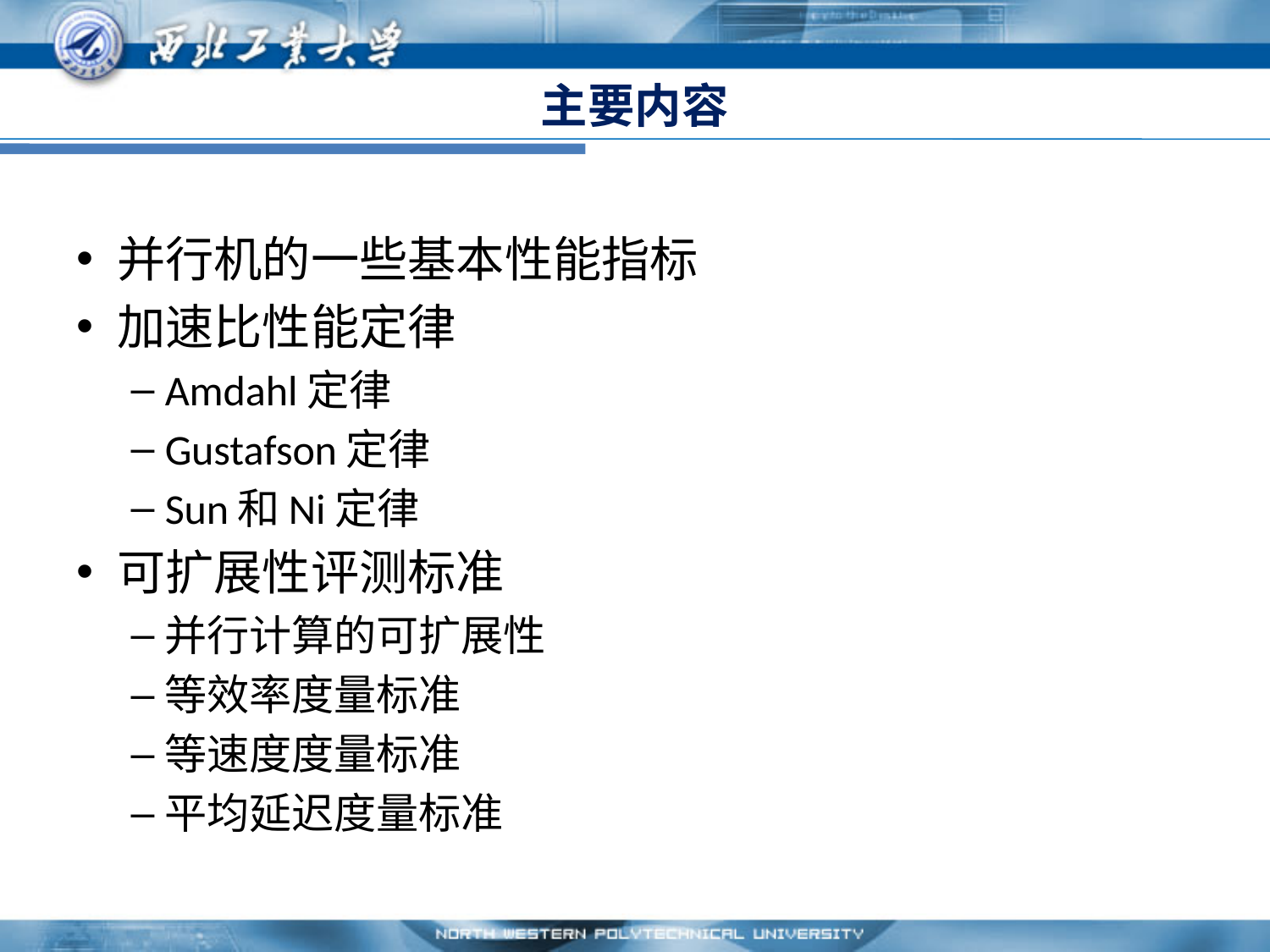

# 主要内容
并行机的一些基本性能指标
加速比性能定律
Amdahl定律
Gustafson定律
Sun和Ni定律
可扩展性评测标准
并行计算的可扩展性
等效率度量标准
等速度度量标准
平均延迟度量标准